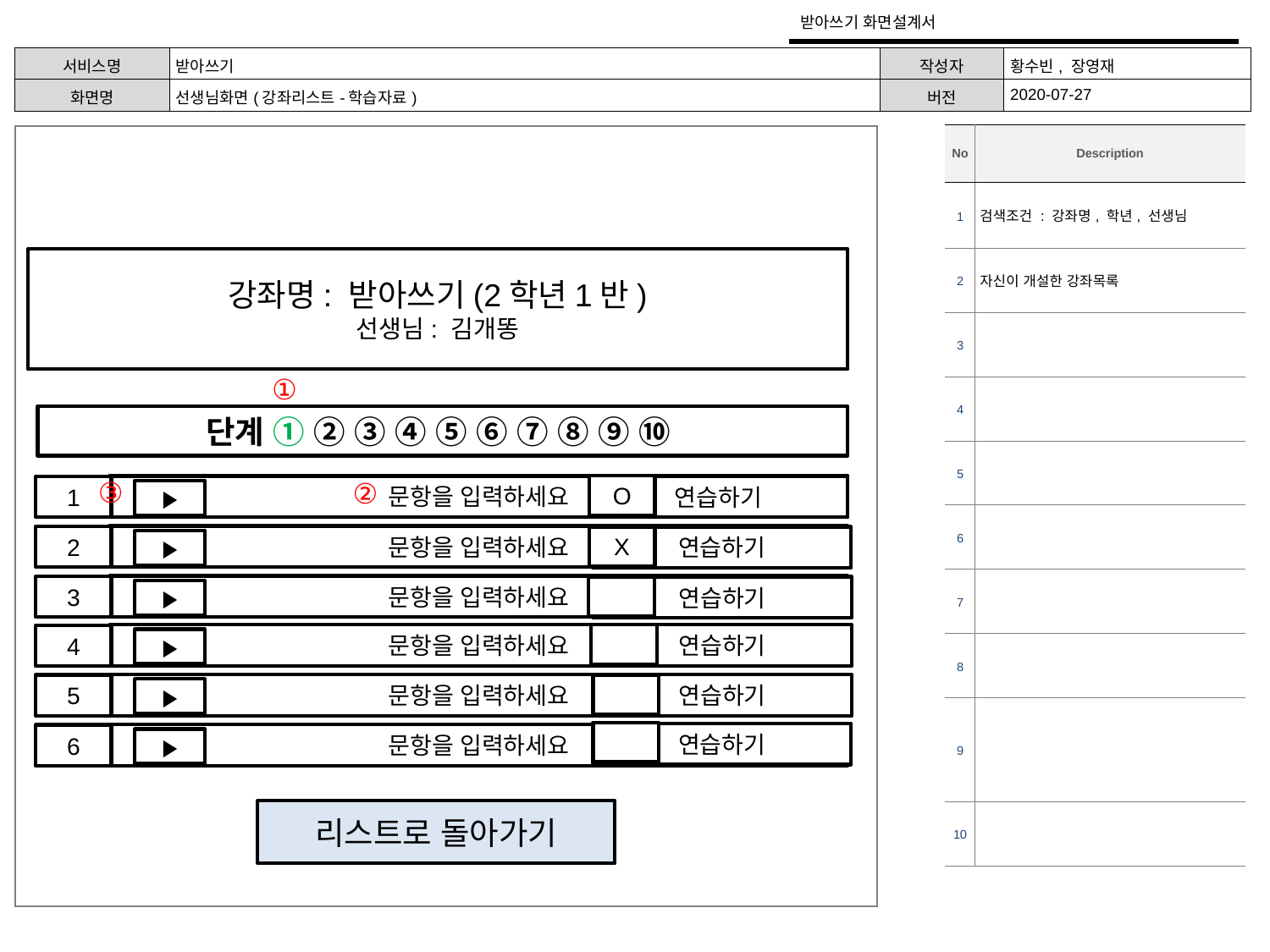

받아쓰기 화면설계서
| 서비스명 | 받아쓰기 | 작성자 | 황수빈, 장영재 |
| --- | --- | --- | --- |
| 화면명 | 선생님화면(강좌리스트-학습자료) | 버전 | 2020-07-27 |
| No | Description |
| --- | --- |
| 1 | 검색조건 : 강좌명, 학년, 선생님 |
| 2 | 자신이 개설한 강좌목록 |
| 3 |  |
| 4 |  |
| 5 |  |
| 6 |  |
| 7 |  |
| 8 |  |
| 9 |  |
| 10 |  |

강좌명: 받아쓰기(2학년1반)
선생님: 김개똥
①
단계 ① ② ③ ④ ⑤ ⑥ ⑦ ⑧ ⑨ ⑩
③
②
O
문항을 입력하세요
연습하기
1
▶
문항을 입력하세요
2
연습하기
X
▶
문항을 입력하세요
3
연습하기

▶
연습하기

문항을 입력하세요
4
▶
문항을 입력하세요
연습하기

5
▶

연습하기
문항을 입력하세요
6
▶
리스트로 돌아가기